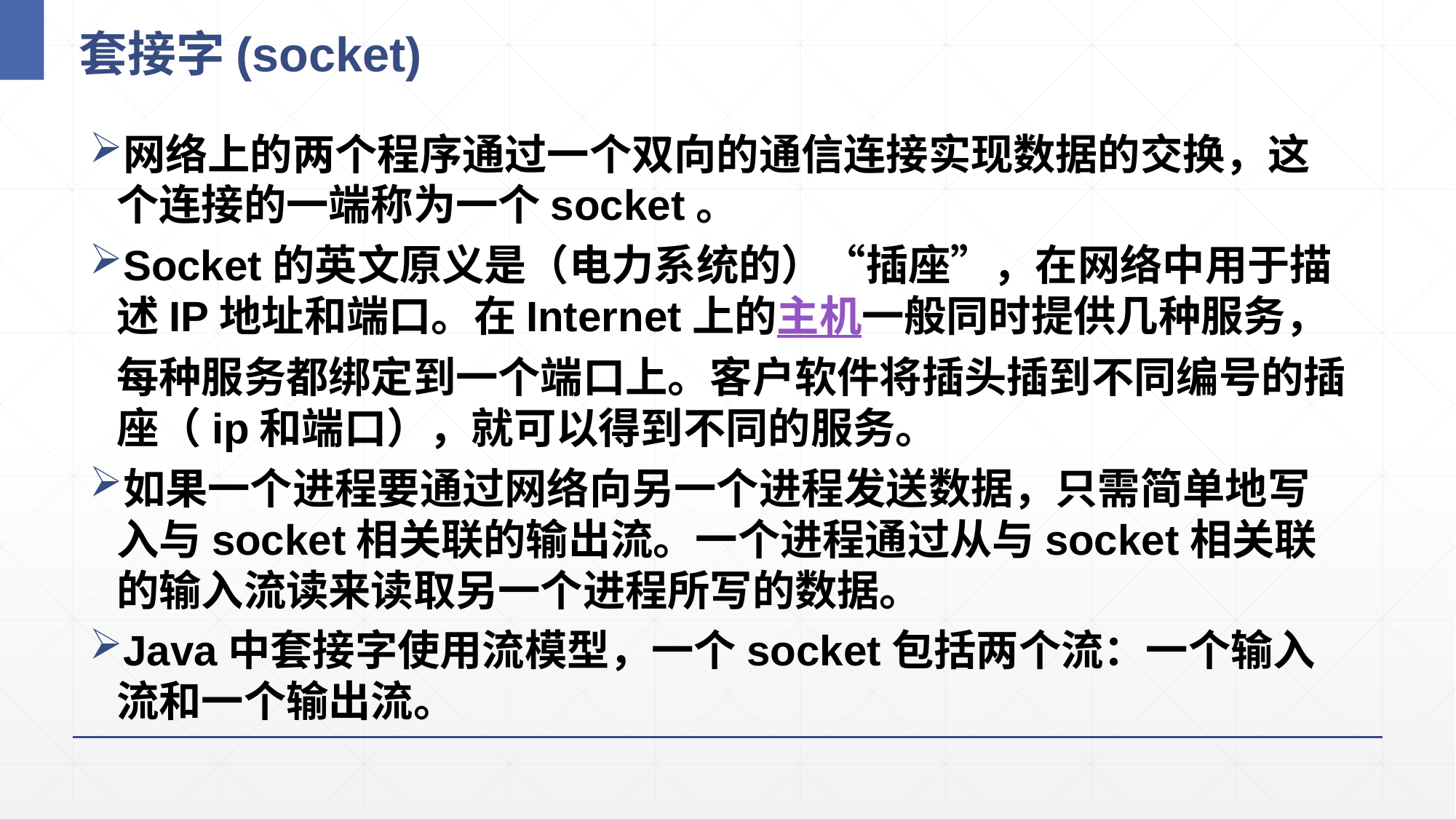

# 套接字(socket)
网络上的两个程序通过一个双向的通信连接实现数据的交换，这个连接的一端称为一个socket。
Socket的英文原义是（电力系统的）“插座”，在网络中用于描述IP地址和端口。在Internet上的主机一般同时提供几种服务，每种服务都绑定到一个端口上。客户软件将插头插到不同编号的插座（ip和端口），就可以得到不同的服务。
如果一个进程要通过网络向另一个进程发送数据，只需简单地写入与socket相关联的输出流。一个进程通过从与socket相关联的输入流读来读取另一个进程所写的数据。
Java中套接字使用流模型，一个socket包括两个流：一个输入流和一个输出流。